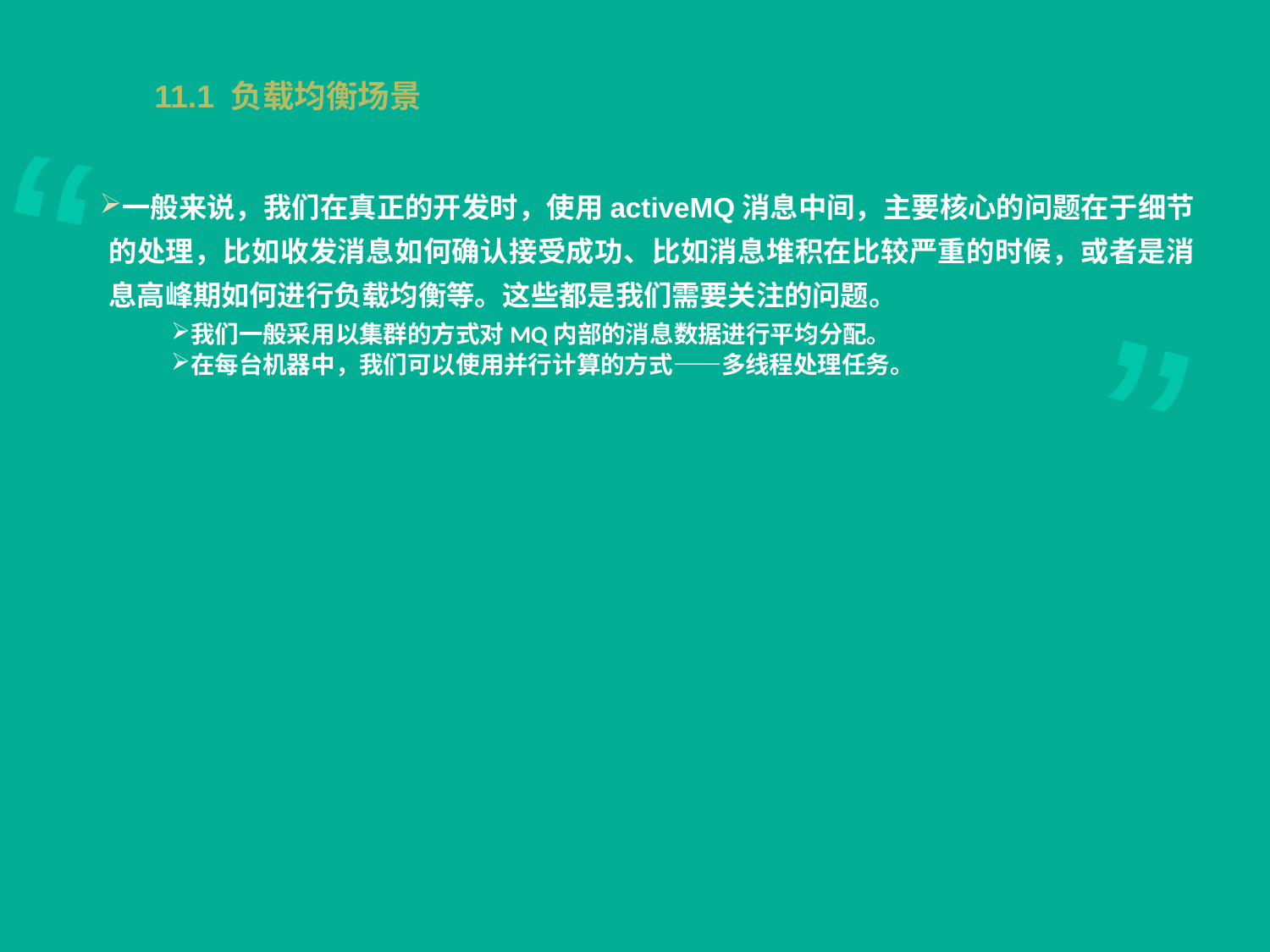

# 11.1 负载均衡场景
一般来说，我们在真正的开发时，使用activeMQ消息中间，主要核心的问题在于细节的处理，比如收发消息如何确认接受成功、比如消息堆积在比较严重的时候，或者是消息高峰期如何进行负载均衡等。这些都是我们需要关注的问题。
我们一般采用以集群的方式对MQ内部的消息数据进行平均分配。
在每台机器中，我们可以使用并行计算的方式——多线程处理任务。